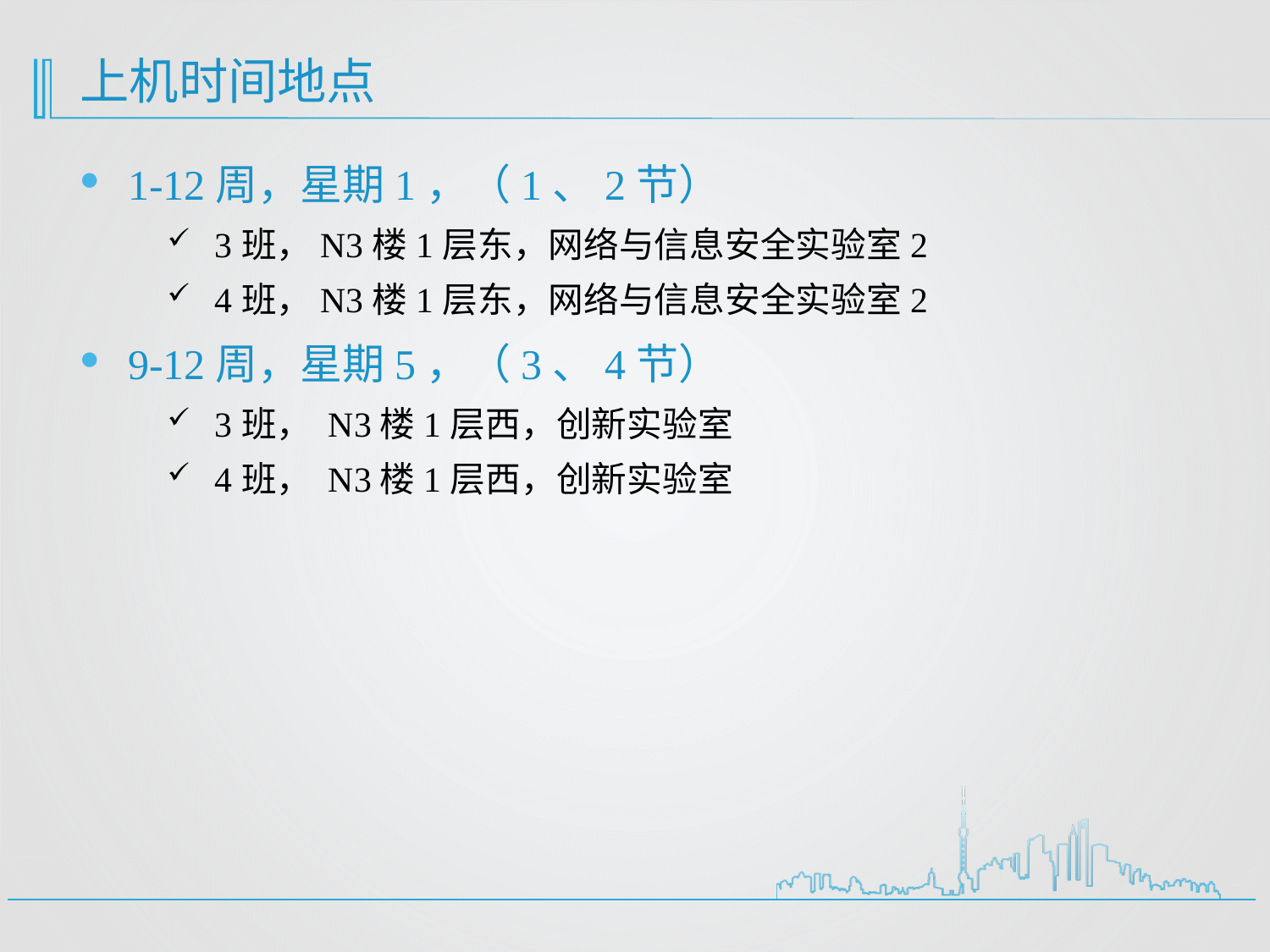

# 上机时间地点
1-12周，星期1，（1、2节）
3班，N3楼1层东，网络与信息安全实验室2
4班，N3楼1层东，网络与信息安全实验室2
9-12周，星期5，（3、4节）
3班， N3楼1层西，创新实验室
4班， N3楼1层西，创新实验室